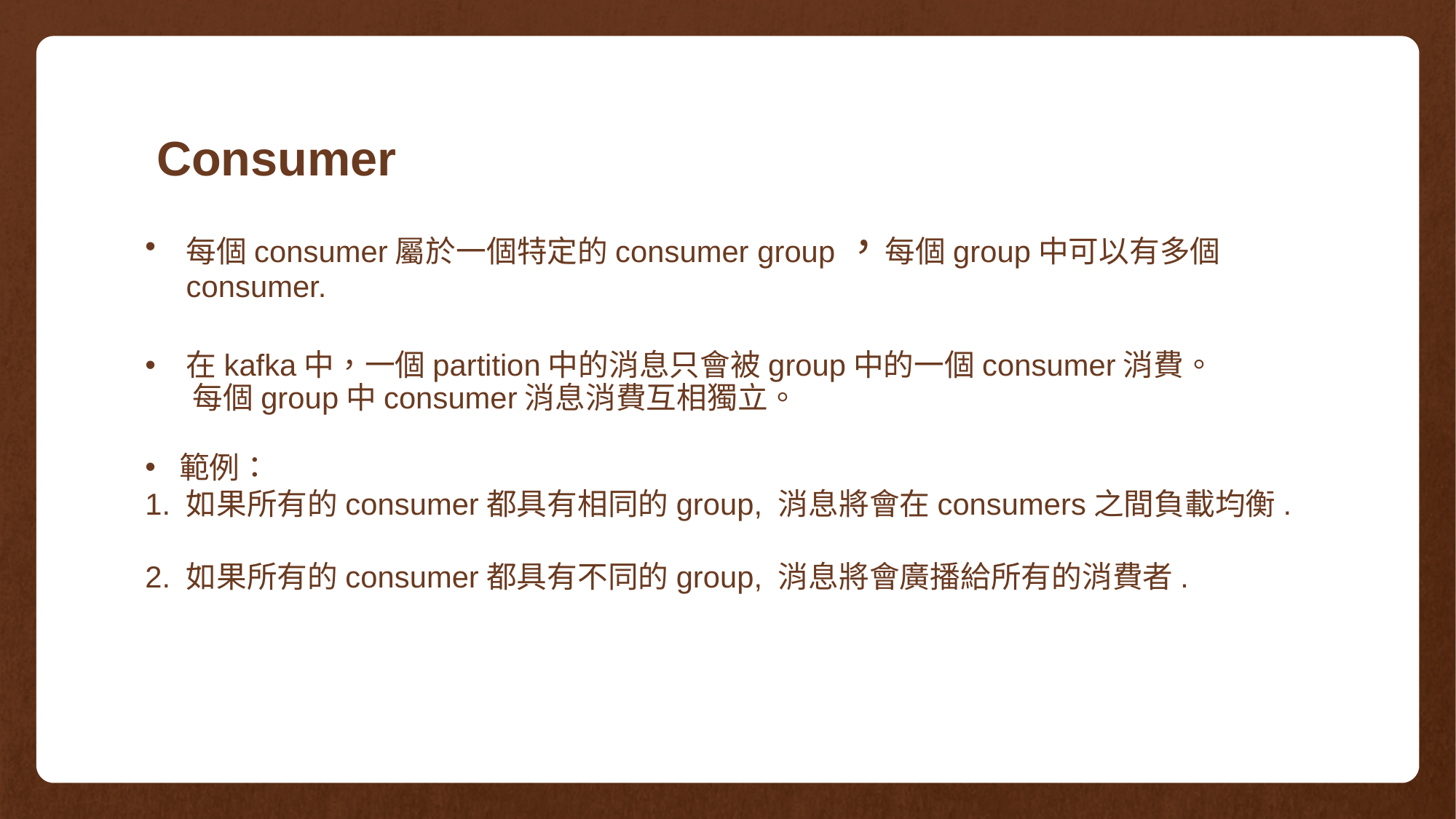

# Consumer
每個consumer屬於一個特定的consumer group，每個group中可以有多個consumer.

在kafka中，一個partition中的消息只會被group中的一個consumer消費。
      每個group中consumer消息消費互相獨立。

範例：
如果所有的consumer都具有相同的group, 消息將會在consumers之間負載均衡.

如果所有的consumer都具有不同的group, 消息將會廣播給所有的消費者.